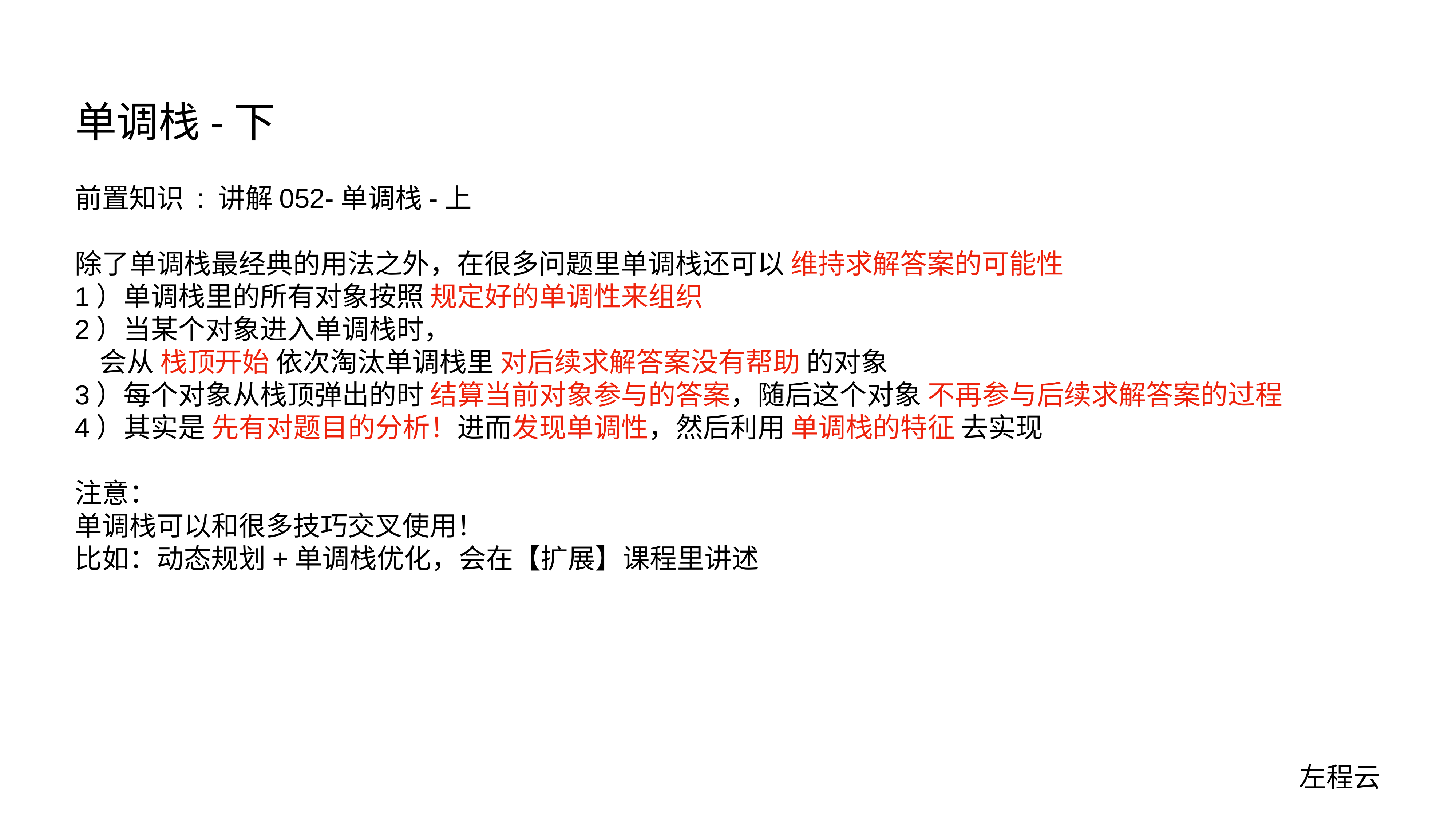

# 单调栈-下
前置知识 : 讲解052-单调栈-上

除了单调栈最经典的用法之外，在很多问题里单调栈还可以 维持求解答案的可能性
1）单调栈里的所有对象按照 规定好的单调性来组织
2）当某个对象进入单调栈时，
   会从 栈顶开始 依次淘汰单调栈里 对后续求解答案没有帮助 的对象
3）每个对象从栈顶弹出的时 结算当前对象参与的答案，随后这个对象 不再参与后续求解答案的过程
4）其实是 先有对题目的分析！进而发现单调性，然后利用 单调栈的特征 去实现

注意：
单调栈可以和很多技巧交叉使用！
比如：动态规划+单调栈优化，会在【扩展】课程里讲述
左程云